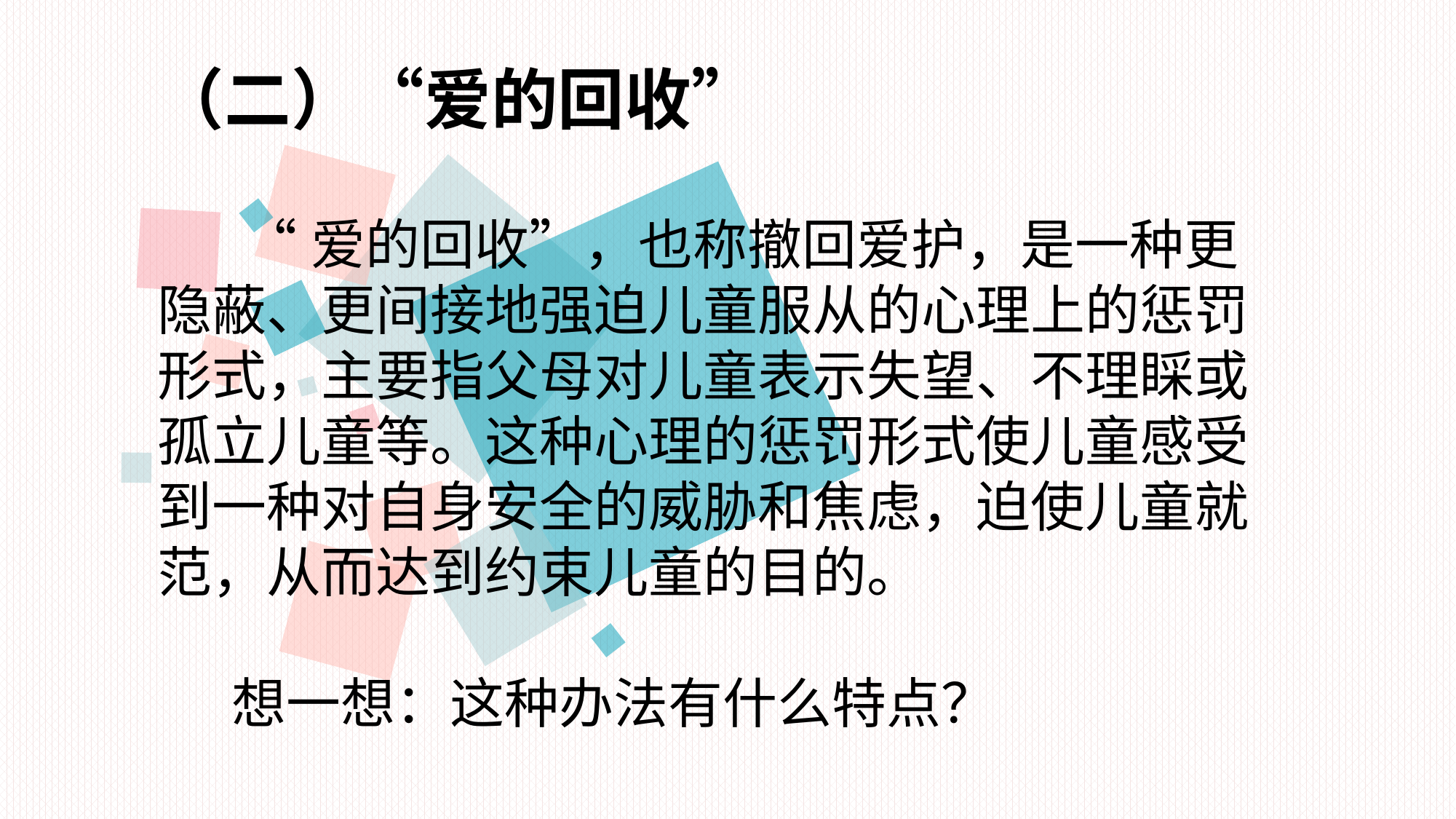

（二）“爱的回收”

       “爱的回收”，也称撤回爱护，是一种更隐蔽、更间接地强迫儿童服从的心理上的惩罚形式，主要指父母对儿童表示失望、不理睬或孤立儿童等。这种心理的惩罚形式使儿童感受到一种对自身安全的威胁和焦虑，迫使儿童就范，从而达到约束儿童的目的。

     想一想：这种办法有什么特点？